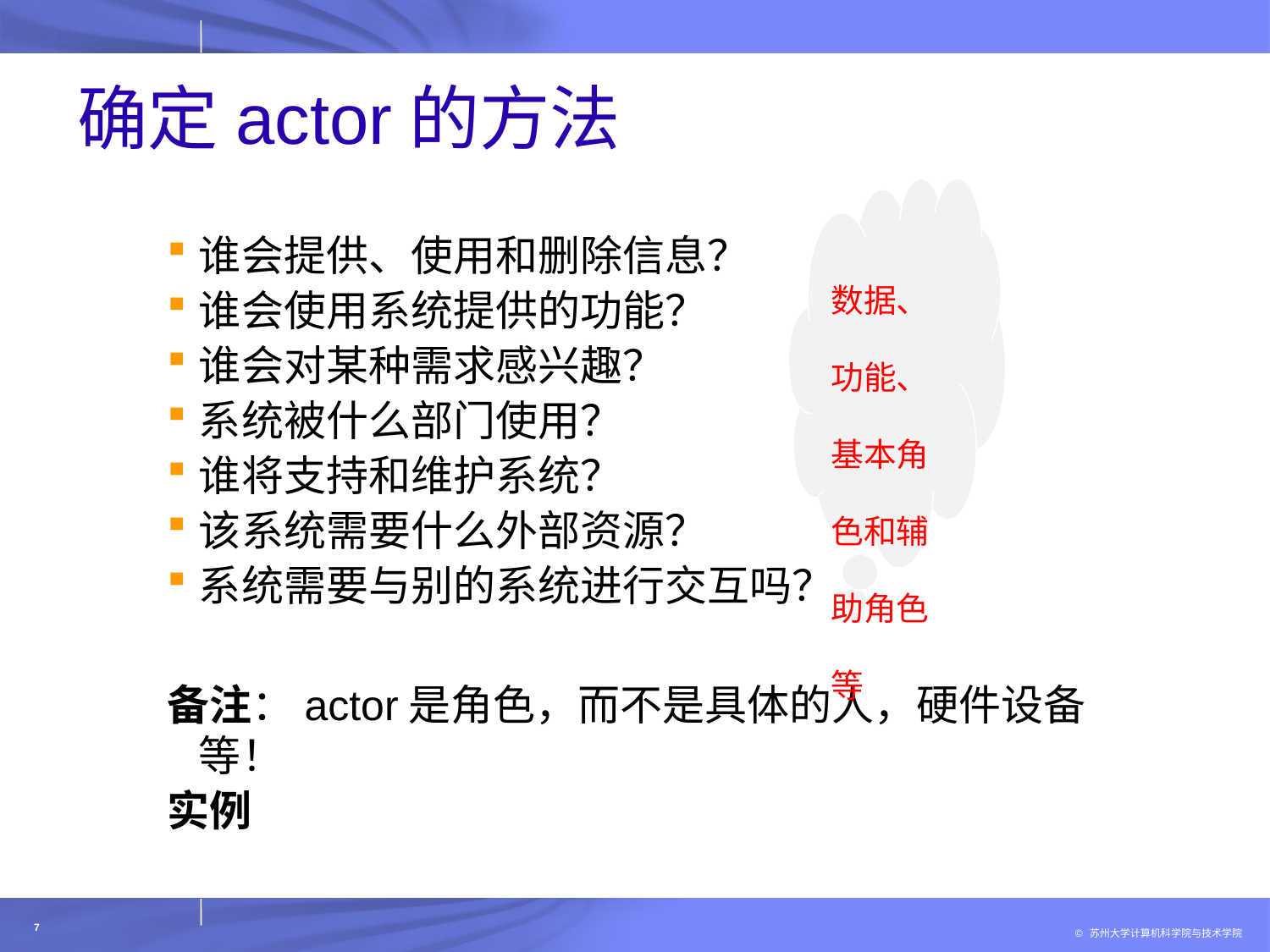

# 确定actor的方法
数据、功能、基本角色和辅助角色等
谁会提供、使用和删除信息？
谁会使用系统提供的功能？
谁会对某种需求感兴趣？
系统被什么部门使用？
谁将支持和维护系统？
该系统需要什么外部资源？
系统需要与别的系统进行交互吗？

备注：actor是角色，而不是具体的人，硬件设备等！
实例
7